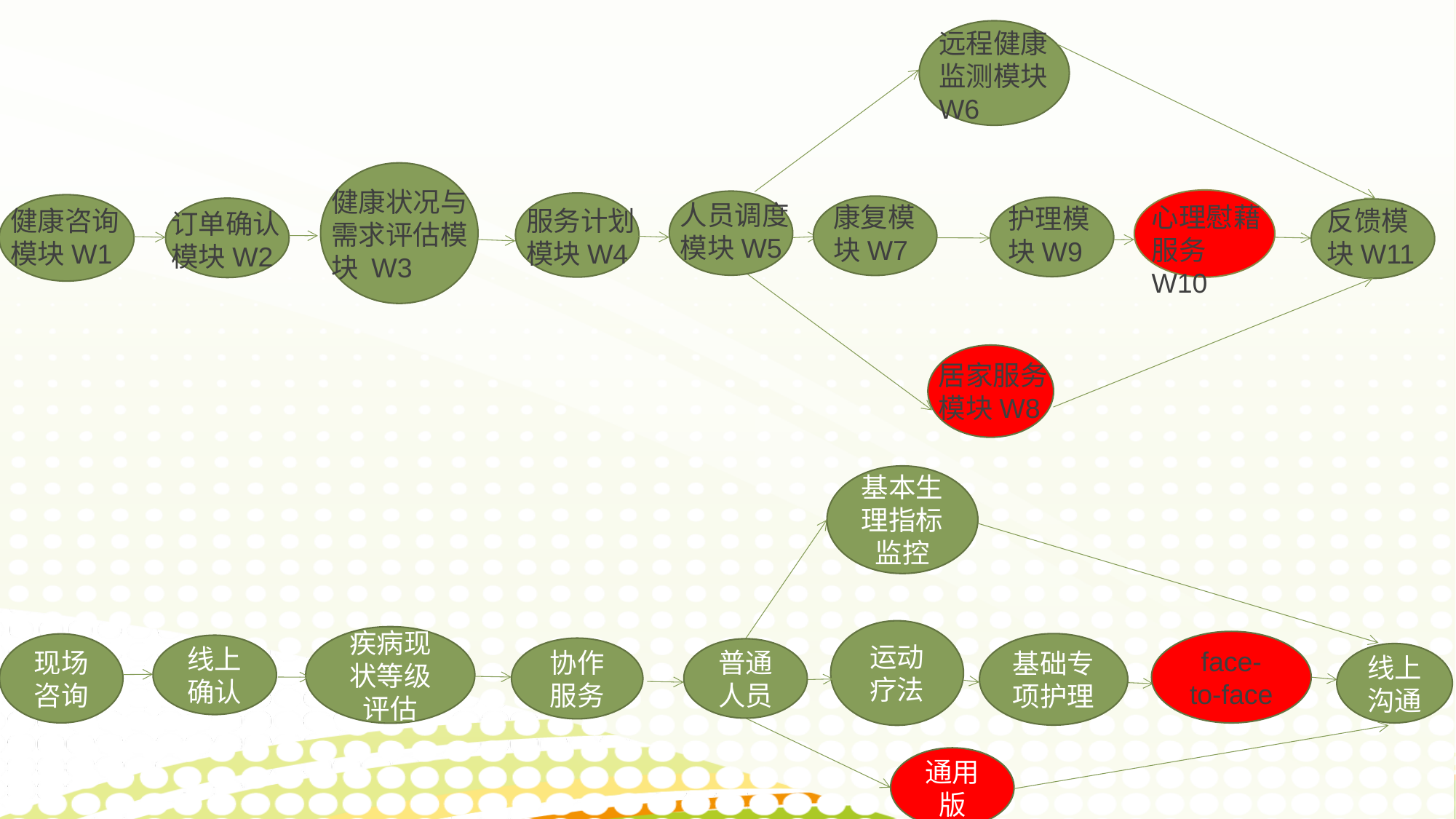

远程健康监测模块W6

健康状况与需求评估模块 W3

人员调度模块W5

康复模块W7
心理慰藉服务W10

护理模块W9

服务计划模块W4
健康咨询模块W1
反馈模块W11

订单确认模块W2

居家服务模块W8
基本生理指标监控
运动疗法
疾病现状等级评估
face-to-face
基础专项护理
现场咨询
线上确认
协作服务
普通人员
线上沟通
通用版